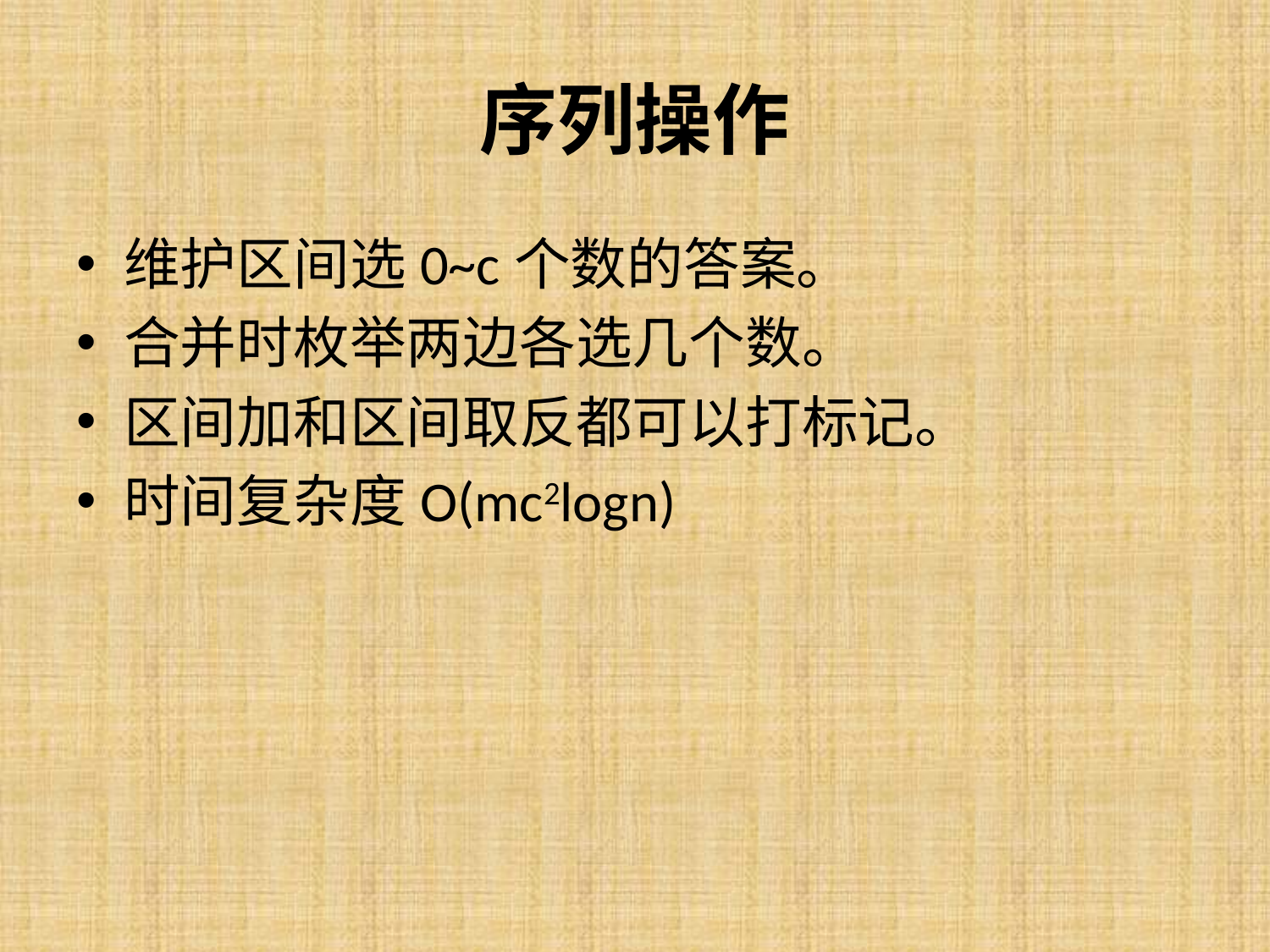

# 序列操作
维护区间选0~c个数的答案。
合并时枚举两边各选几个数。
区间加和区间取反都可以打标记。
时间复杂度O(mc2logn)